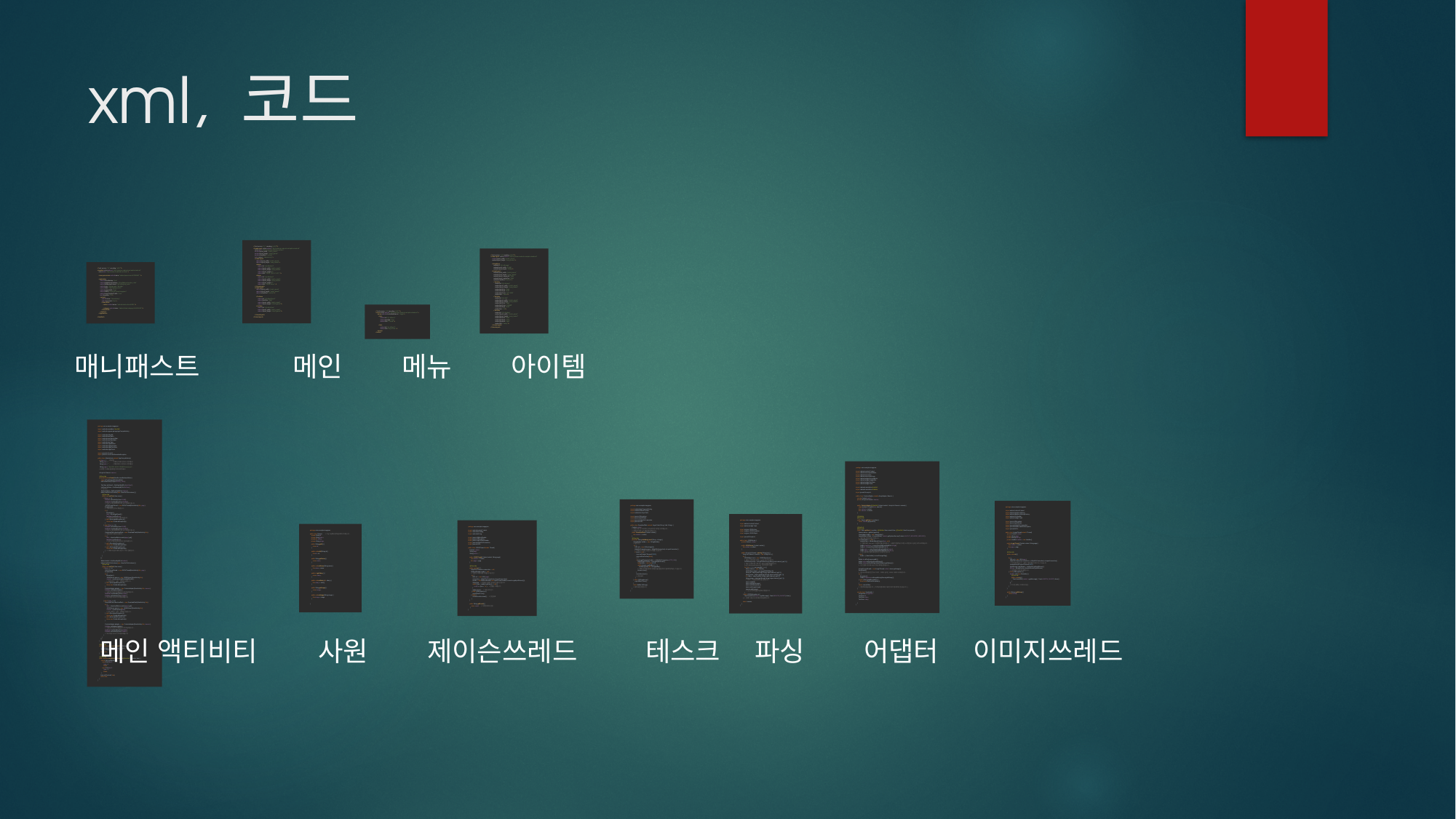

# xml, 코드
<?xml version="1.0" encoding="utf-8"?>
<LinearLayout xmlns:android="http://schemas.android.com/apk/res/android"
    xmlns:tools="http://schemas.android.com/tools"
    android:layout_width="match_parent"
    android:layout_height="match_parent"
    android:orientation="vertical"
    tools:context=".MainActivity">
    <LinearLayout
        android:layout_width="match_parent"
        android:layout_height="wrap_content">
        <Button
            android:id="@+id/button1"
            android:layout_width="match_parent"
            android:layout_height="wrap_content"
            android:layout_weight="1"
            android:text="JSON 문서 소스 보기" />
        <Button
            android:id="@+id/button2"
            android:layout_width="match_parent"
            android:layout_height="wrap_content"
            android:layout_weight="1"
            android:text="JSON Parser" />
    </LinearLayout>
    <LinearLayout
        android:layout_width="match_parent"
        android:layout_height="match_parent"
        android:orientation="vertical">
        <TextView
            android:id="@+id/textView1"
            android:textSize="15dp"
            android:layout_width="match_parent"
            android:layout_height="match_parent"/>
        <ListView
            android:id="@+id/listView"
            android:layout_width="match_parent"
            android:layout_height="match_parent"/>
    </LinearLayout>
</LinearLayout>
<?xml version="1.0" encoding="utf-8"?>
<LinearLayout xmlns:android="http://schemas.android.com/apk/res/android"
    android:layout_width="match_parent"
    android:layout_height="wrap_content">
    <ImageView
        android:id="@+id/image"
        android:layout_width="120dp"
        android:layout_height="120dp"/>
    <LinearLayout
        android:layout_width="match_parent"
        android:layout_height="wrap_content"
        android:layout_marginLeft="10dp"
        android:layout_marginTop="20dp"
        android:orientation="vertical">
        <TextView
            android:id="@+id/name"
            android:layout_width="match_parent"
            android:layout_height="wrap_content"
            android:textSize="20dp"
            android:textStyle="bold"
            android:textColor="#CC0033"
            android:text="name"/>
        <TextView
            android:id="@+id/id"
            android:layout_width="match_parent"
            android:layout_height="wrap_content"
            android:textSize="18dp"
            android:textColor="#3399ff"
            android:textStyle="bold"
            android:text="id"/>
        <TextView
            android:id="@+id/salary"
            android:layout_width="match_parent"
            android:layout_height="wrap_content"
            android:textSize="16dp"
            android:textStyle="italic"
            android:typeface="sans"
            android:text="salary"/>
    </LinearLayout>
</LinearLayout>
<?xml version="1.0" encoding="utf-8"?>
<manifest xmlns:android="http://schemas.android.com/apk/res/android"
    xmlns:tools="http://schemas.android.com/tools">
    <uses-permission android:name="android.permission.INTERNET" />
    <application
        android:allowBackup="true"
        android:dataExtractionRules="@xml/data_extraction_rules"
        android:fullBackupContent="@xml/backup_rules"
        android:icon="@mipmap/ic_launcher"
        android:label="@string/app_name"
        android:supportsRtl="true"
        android:theme="@style/Theme.Imagejson"
        android:usesCleartextTraffic="true"
        tools:targetApi="31">
        <activity
            android:name=".MainActivity"
            android:exported="true">
            <intent-filter>
                <action android:name="android.intent.action.MAIN" />
                <category android:name="android.intent.category.LAUNCHER" />
            </intent-filter>
        </activity>
    </application>
</manifest>
<?xml version="1.0" encoding="utf-8"?>
<menu xmlns:android="http://schemas.android.com/apk/res/android">
    <group android:checkableBehavior="single">
        <item
            android:id="@+id/item1"
            android:checked="true"
            android:title="Thread" />
        <item
            android:id="@+id/item2"
            android:title="AsyncTask" />
    </group>
</menu>
매니패스트	메인	메뉴	아이템
package com.example.imagejson;
import androidx.annotation.NonNull;
import androidx.appcompat.app.AppCompatActivity;
import android.os.Bundle;
import android.view.Menu;
import android.view.MenuInflater;
import android.view.MenuItem;
import android.view.View;
import android.widget.Button;
import android.widget.ListView;
import android.widget.TextView;
import android.widget.Toast;
import java.util.ArrayList;
import java.util.concurrent.ExecutionException;
public class MainActivity extends AppCompatActivity {
    int type = 1;       //정시철
    String json = "";           //제이슨쓰레드 문서소스 받아올곳
    String task = "";           //애싱크테스크 문서소스 받아올곳
    String page = "http://221.146.23.176:8887/sawon.json";
    //저희집 주소에요 돌려보실 때 꼭 바꿔주세요!
    ArrayList<Sawon> sawons;
    @Override
    protected void onCreate(Bundle savedInstanceState) {
        super.onCreate(savedInstanceState);
        setContentView(R.layout.activity_main);
        TextView textView1 = findViewById(R.id.textView1);
        ListView listView = findViewById(R.id.listView);
        //그냥 선언
        Button button1 = findViewById(R.id.button1);
        button1.setOnClickListener(new View.OnClickListener() {
            @Override
            public void onClick(View view) {
                if (type == 1){
                    listView.setVisibility(View.GONE);
                    textView1.setVisibility(View.VISIBLE);
                    // 문서 소스를 보여줘야하니까 리스트뷰를 가립니다.
                    JSONThread thread = new JSONThread(MainActivity.this, page);
                    thread.start();
                    // 쓰레드를 선언하고 작동합니다.
                    try {
                        thread.join();
                        json = thread.getResult();
                        textView1.setText(json);
                        // 쓰레드에서 문서소스를 로딩합니다.
                    } catch (InterruptedException e) {
                        throw new RuntimeException(e);
                    }
                } else if (type == 2) {
                    listView.setVisibility(View.GONE);
                    textView1.setVisibility(View.VISIBLE);
                    // 문서 소스를 보여줘야하니까 리스트뷰를 가립니다.
                    DownloadTask downloadTask = new DownloadTask(MainActivity.this);
                    // 애싱크테스크를 선언합니다.
                    try {
                        task = downloadTask.execute(page).get();
                        textView1.setText(task);
                        // 테스크 작동 동시에 문서소스를 로딩합니다.
                    } catch (ExecutionException e) {
                        throw new RuntimeException(e);
                    } catch (InterruptedException e) {
                        throw new RuntimeException(e);
                    }   // 쓰레드와 달리 캐치 구문이 2개가 존재합니다.
                }
            }
        });
        Button button2 = findViewById(R.id.button2);
        button2.setOnClickListener(new View.OnClickListener() {
            @Override
            public void onClick(View view) {
                if (type == 1) {
                    JSONThread thread = new JSONThread(MainActivity.this, page);
                    thread.start();
                    try {
                        thread.join();
                        JSONParser parser = new JSONParser(MainActivity.this);
                        sawons = parser.parsing(thread.getResult());
                        // 쓰레드에서 "사원" 목록을 파싱합니다.
                    } catch (InterruptedException e) {
                        throw new RuntimeException(e);
                    }
                    CustomAdapter adapter = new CustomAdapter(MainActivity.this, sawons);
                    listView.setAdapter(adapter);
                    // 어댑터로 파싱한 목록들을 리스트에 넣어줍니다.
                    textView1.setVisibility(View.GONE);
                    listView.setVisibility(View.VISIBLE);
                    // 텍스트를 가리고 리스트를 보여줍니다.
                }else if (type == 2){
                    DownloadTask downloadTask = new DownloadTask(MainActivity.this);
                    try {
                        task = downloadTask.execute(page).get();
                        JSONParser parser = new JSONParser(MainActivity.this);
                        sawons = parser.parsing(task);
                        // 테스크에서 "사원" 목록을 파싱합니다.
                    } catch (ExecutionException e) {
                        throw new RuntimeException(e);
                    } catch (InterruptedException e) {
                        throw new RuntimeException(e);
                    }
                    CustomAdapter adapter = new CustomAdapter(MainActivity.this, sawons);
                    listView.setAdapter(adapter);
                    // 어댑터로 파싱한 목록들을 리스트에 넣어줍니다.
                    textView1.setVisibility(View.GONE);
                    listView.setVisibility(View.VISIBLE);
                    // 텍스트를 가리고 리스트를 보여줍니다.
                }
            }
        });
    }
    @Override
    public boolean onCreateOptionsMenu(Menu menu) {
        MenuInflater inflater = getMenuInflater();
        inflater.inflate(R.menu.menu, menu);
        return true;
    }
    @Override
    public boolean onOptionsItemSelected(@NonNull MenuItem item) {
        switch (item.getItemId()){
            case R.id.item1:
                type = 1;
                break;
            case R.id.item2:
                type = 2;
                break;
        }
        item.setChecked(true);
        return true;
    }
}
package com.example.imagejson;
import android.content.Context;
import android.view.LayoutInflater;
import android.view.View;
import android.view.ViewGroup;
import android.widget.ArrayAdapter;
import android.widget.ImageView;
import android.widget.TextView;
import android.widget.Toast;
import androidx.annotation.NonNull;
import androidx.annotation.Nullable;
import java.util.ArrayList;
public class CustomAdapter extends ArrayAdapter<Sawon> {
    private Context context;
    private ArrayList<Sawon> sawons;
    public CustomAdapter(@NonNull Context context, ArrayList<Sawon> sawons) {
        super(context, R.layout.item, sawons);
        this.context = context;
        this.sawons = sawons;
    }
    @Nullable
    @Override
    public Sawon getItem(int position) {
        return sawons.get(position);
    }
    @NonNull
    @Override
    public View getView(int position, @Nullable View convertView, @NonNull ViewGroup parent) {
        Sawon sawon = getItem(position);
        ViewHolder holder = new ViewHolder();
        LayoutInflater inflater = (LayoutInflater) context.getSystemService(Context.LAYOUT_INFLATER_SERVICE);
        // 뷰홀더랑 레이아웃을 선언합니다.
        if (convertView == null) {
            convertView = inflater.inflate(R.layout.item, null);
            // 컨벌트뷰에 item.xml의 레이아웃을 받아옵니다. (사실은 컨벌트뷰가 어떤 시스템인지의 원리는 아직 모르겠습니다.
            holder.imageView = convertView.findViewById(R.id.image);
            holder.id = convertView.findViewById(R.id.id);
            holder.name = convertView.findViewById(R.id.name);
            holder.salary = convertView.findViewById(R.id.salary);
            // 변수 홀더에 컨벌트뷰에 받아온 변수를 선언합니다.
        } else {
            holder = (ViewHolder) convertView.getTag();
        }
        holder.id.setText(sawon.getId());
        holder.name.setText(sawon.getName());
        holder.salary.setText(String.valueOf(sawon.getSalary()));
        // 선언한 홀더 변수에 사원의 파싱 목록을 받아줍니다.
        ImageThread thread = new ImageThread(context, sawon.getImage());
        thread.start();
        // 이미지 쓰레드를 선언하고 스타트, 쓰레드 원리는 JSON 쓰레드와 유사합니다.
        try {
            thread.join();
            holder.imageView.setImageBitmap(thread.getBitmap());
        } catch (InterruptedException e) {
            throw new RuntimeException(e);
        }
        return convertView;
        // 컨벌트뷰를 돌려줍니다. (추측상 어댑터에서 가공한 프로그램 데이터 집 같습니다.)
    }
    private class ViewHolder {
        ImageView imageView;
        TextView id;
        TextView name;
        TextView salary;
    }
}
package com.example.imagejson;
import android.app.ProgressDialog;
import android.content.Context;
import android.os.AsyncTask;
import java.io.IOException;
import java.io.InputStream;
import java.net.HttpURLConnection;
import java.net.URL;
public class DownloadTask extends AsyncTask<String, Void, String> {
    Context context;
    // 애싱크 테스크의 데이터 인코딩 방식은 아직 잘 모르겠습니다.
    // 최대한 이해하고 주석을 달아보겠습니다.
    public DownloadTask(Context context) {
        this.context = context;
    }
    @Override
    protected String doInBackground(String... strings) {
        StringBuilder builder = new StringBuilder();
        // 빌더 선언
        try {
            URL url = new URL(strings[0]);
            HttpURLConnection conn = (HttpURLConnection) url.openConnection();
            // 쓰레드와 그대로 연결할 시스템을 선언합니다.
            if (conn != null) {
                conn.setConnectTimeout(10000);
                conn.setUseCaches(false);
                // ??
                if (conn.getResponseCode() == HttpURLConnection.HTTP_OK) {
                    InputStream stream = conn.getInputStream();
                    byte[] buffer = new byte[1024];
                    while (stream.read(buffer) != -1)
                        builder.append(new String(buffer));
                    // 어쨋든 버퍼를 통해서 문장을 한줄한줄 받아서 빌더에 집어넣는 것 같습니다.
                    stream.close();
                }
                conn.disconnect();
                // 연결 종료
            }
        } catch (IOException e) {
            e.printStackTrace();
        }
        return builder.toString();
        // 데이터를 반환합니다.
    }
}
package com.example.imagejson;
import android.content.Context;
import android.graphics.Bitmap;
import android.graphics.BitmapFactory;
import android.os.Handler;
import android.widget.Toast;
import java.io.IOException;
import java.io.InputStream;
import java.net.HttpURLConnection;
import java.net.MalformedURLException;
import java.net.URL;
public class ImageThread extends Thread{
    private Context context;
    private String page;
    private Bitmap bitmap;
    private Handler handler = new Handler();
    public ImageThread(Context context, String page) {
        this.context = context;
        this.page = page;
    }
    @Override
    public void run() {
        try {
            URL url = new URL(page);
            HttpURLConnection connection = (HttpURLConnection) url.openConnection();
            // 이미지를 찾습니다. 제이슨 데이터에 이미지 주소가 있습니다.
            connection.setConnectTimeout(4000);
            InputStream inputStream = connection.getInputStream();
            bitmap = BitmapFactory.decodeStream(inputStream);
            // 비트맵에 이미지를 저장합니다.
        } catch (IOException e) {
            handler.post(new Runnable() {
                @Override
                public void run() {
                    Toast.makeText(context, e.getMessage(), Toast.LENGTH_SHORT).show();
                }
            });
            // 이 외는 제이슨 쓰레드와 동일
        }
    }
    public Bitmap getBitmap() {
        return bitmap;
    }
}
package com.example.imagejson;
import android.content.Context;
import android.widget.Toast;
import org.json.JSONArray;
import org.json.JSONException;
import org.json.JSONObject;
import java.util.ArrayList;
public class JSONParser {
    private Context context;
    public JSONParser(Context context) {
        this.context = context;
    }
    public ArrayList<Sawon> parsing(String json) {
        ArrayList<Sawon> sawons = new ArrayList<>();
        try {
            JSONObject root = new JSONObject(json);
            // 제이슨 데이터를 가져와 root로 기본 선언합니다.
            JSONArray array = root.getJSONArray((String) root.names().get(0));
            // 제일 큰 데이터집 안에 있는 세부 분할을 배열화합니다.
            // ex) root[array,array,array] 이런식으로 가져옴
            for (int i = 0; i < array.length(); i++) {
                Sawon sawon = new Sawon();
                JSONObject object = array.getJSONObject(i);
                String id = object.getString((String) object.names().get(0));
                String name = object.getString((String) object.names().get(1));
                int salary = object.getInt((String) object.names().get(2));
                String image = object.getString((String) object.names().get(3));
                // 아이디, 이름 등 데이터를 선언합니다.
                sawon.setId(id);
                sawon.setName(name);
                sawon.setSalary(salary);
                sawon.setImage(image);
                sawons.add(sawon);
                // 선언한 데이터들을 파싱해서 정렬합니다.
            }
        } catch (JSONException e) {
            Toast.makeText(context, e.getMessage(), Toast.LENGTH_SHORT).show();
        }   // 문제가 생길 시 오류 메시지를 출력합니다.
        return sawons;
    }
}
package com.example.imagejson;
import android.content.Context;
import android.os.Debug;
import android.util.Log;
import java.io.BufferedReader;
import java.io.IOException;
import java.io.InputStreamReader;
import java.net.HttpURLConnection;
import java.net.URL;
public class JSONThread extends Thread{
    Context context;
    String page;
    String result = "";
    public JSONThread(Context context, String page) {
        this.context = context;
        this.page = page;
    }
    @Override
    public void run() {
        HttpURLConnection connection = null;
        BufferedReader reader = null;
        // 연결하고 데이터를 가져올 시스템 선언
        try {
            URL url = new URL(page);
            connection = (HttpURLConnection) url.openConnection();
            reader = new BufferedReader(new InputStreamReader(connection.getInputStream()));
            String line;    // 문장을 가져올 스트링 변수를 선언합니다.
            while ((line = reader.readLine()) != null){
                result += (line + "\n");    // 문장을 가져옵니다.
            }
            reader.close();     // 버퍼 리더 닫기
        } catch (IOException e) {
            e.printStackTrace();
        } finally {
            connection.disconnect();    // 연결 종료
        }
    }
    public String getResult() {
        return result;      //가져온 데이터 반환
    }
}
package com.example.imagejson;
public class Sawon {        //그냥 사원에서 받아올 데이터 목록입니다.
    private String id;
    private String name;
    private int salary;
    private String image;
    public String getId() {
        return id;
    }
    public void setId(String id) {
        this.id = id;
    }
    public String getName() {
        return name;
    }
    public void setName(String name) {
        this.name = name;
    }
    public int getSalary() {
        return salary;
    }
    public void setSalary(int salary) {
        this.salary = salary;
    }
    public String getImage() {
        return image;
    }
    public void setImage(String image) {
        this.image = image;
    }
}
메인 액티비티	사원	제이슨쓰레드	테스크	파싱	어댑터	이미지쓰레드